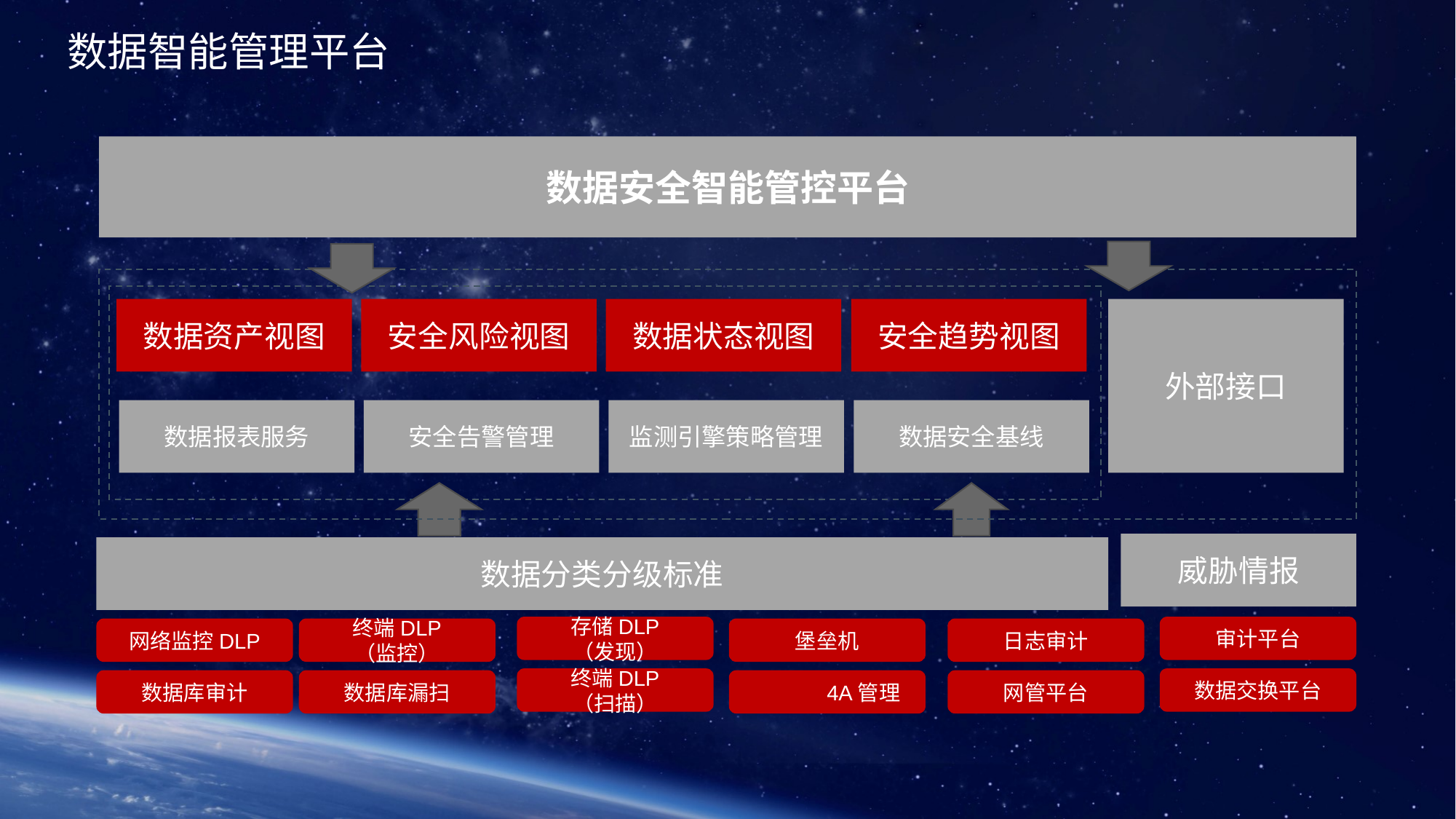

数据智能管理平台
数据安全智能管控平台

数据资产视图
安全风险视图
数据状态视图
安全趋势视图
外部接口
数据报表服务
安全告警管理
监测引擎策略管理
数据安全基线

威胁情报
数据分类分级标准
存储DLP
（发现）
审计平台
网络监控DLP
终端DLP
（监控）
堡垒机
日志审计
终端DLP
（扫描）
数据交换平台
数据库审计
数据库漏扫
4A管理
网管平台